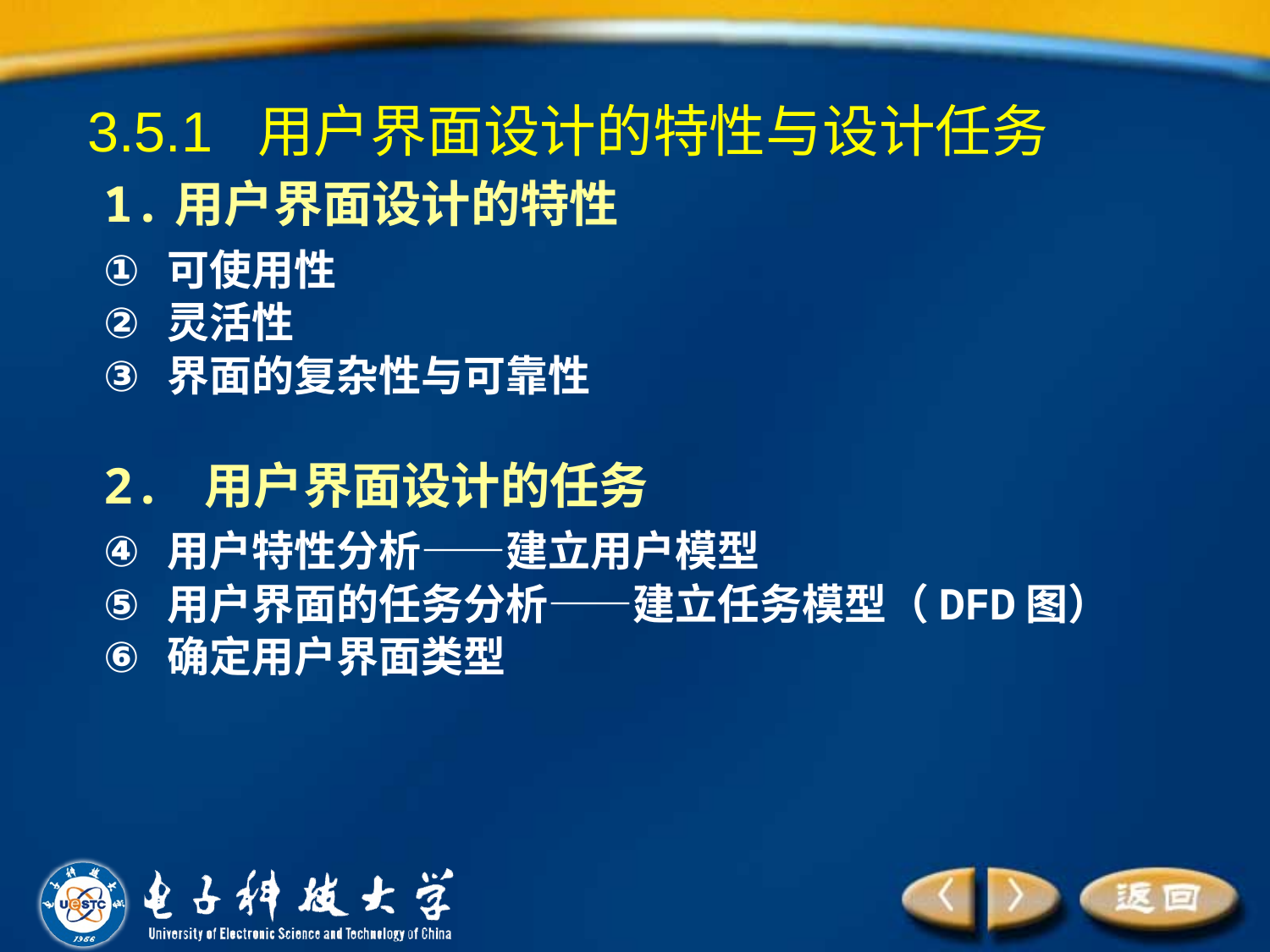

3.5.1  用户界面设计的特性与设计任务
1.用户界面设计的特性
可使用性
灵活性
界面的复杂性与可靠性

2. 用户界面设计的任务
用户特性分析——建立用户模型
用户界面的任务分析——建立任务模型（DFD图）
确定用户界面类型